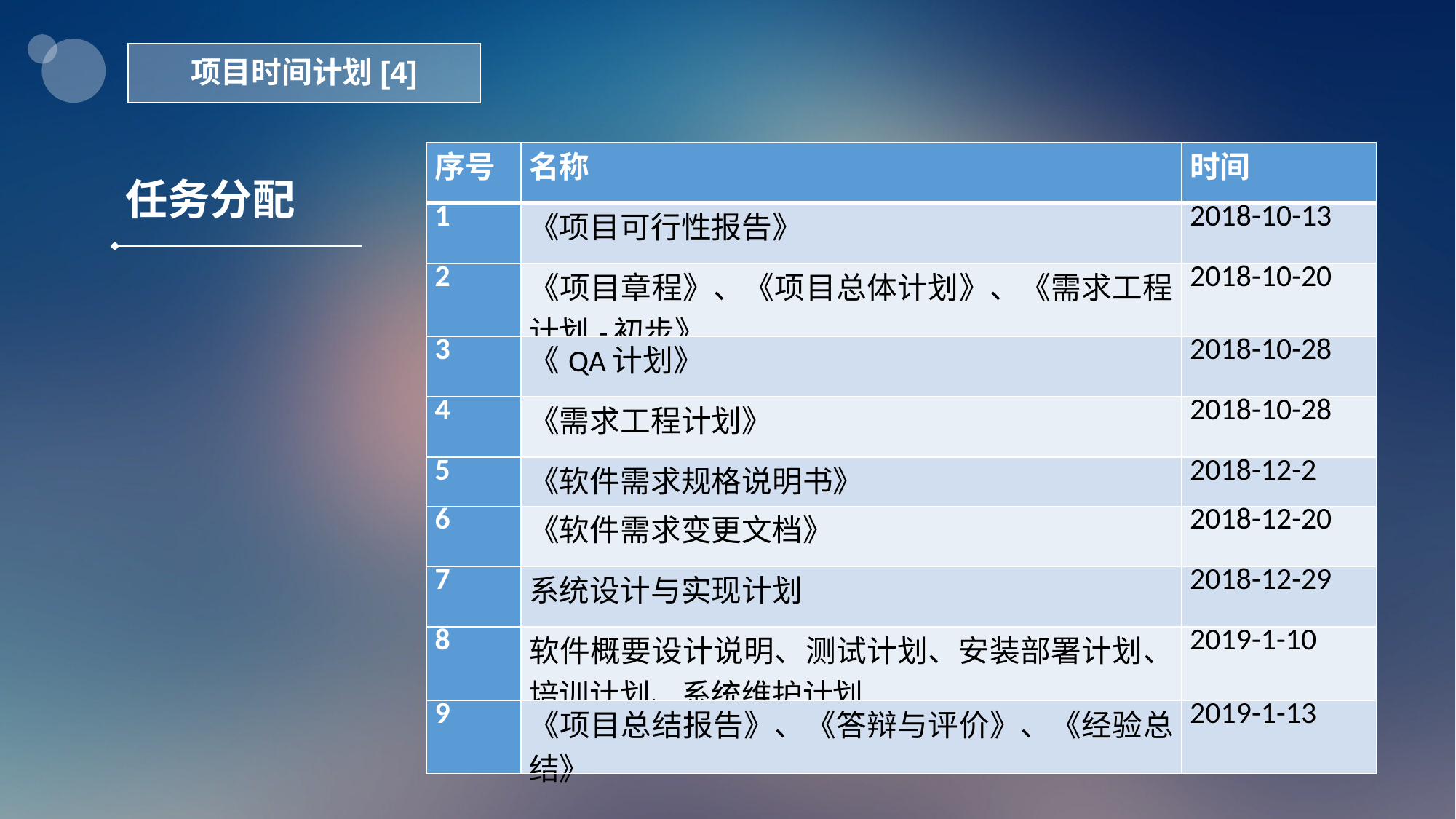

项目时间计划[4]
| 序号 | 名称 | 时间 |
| --- | --- | --- |
| 1 | 《项目可行性报告》 | 2018-10-13 |
| 2 | 《项目章程》、《项目总体计划》、《需求工程计划-初步》 | 2018-10-20 |
| 3 | 《QA计划》 | 2018-10-28 |
| 4 | 《需求工程计划》 | 2018-10-28 |
| 5 | 《软件需求规格说明书》 | 2018-12-2 |
| 6 | 《软件需求变更文档》 | 2018-12-20 |
| 7 | 系统设计与实现计划 | 2018-12-29 |
| 8 | 软件概要设计说明、测试计划、安装部署计划、培训计划、系统维护计划 | 2019-1-10 |
| 9 | 《项目总结报告》、《答辩与评价》、《经验总结》 | 2019-1-13 |
任务分配